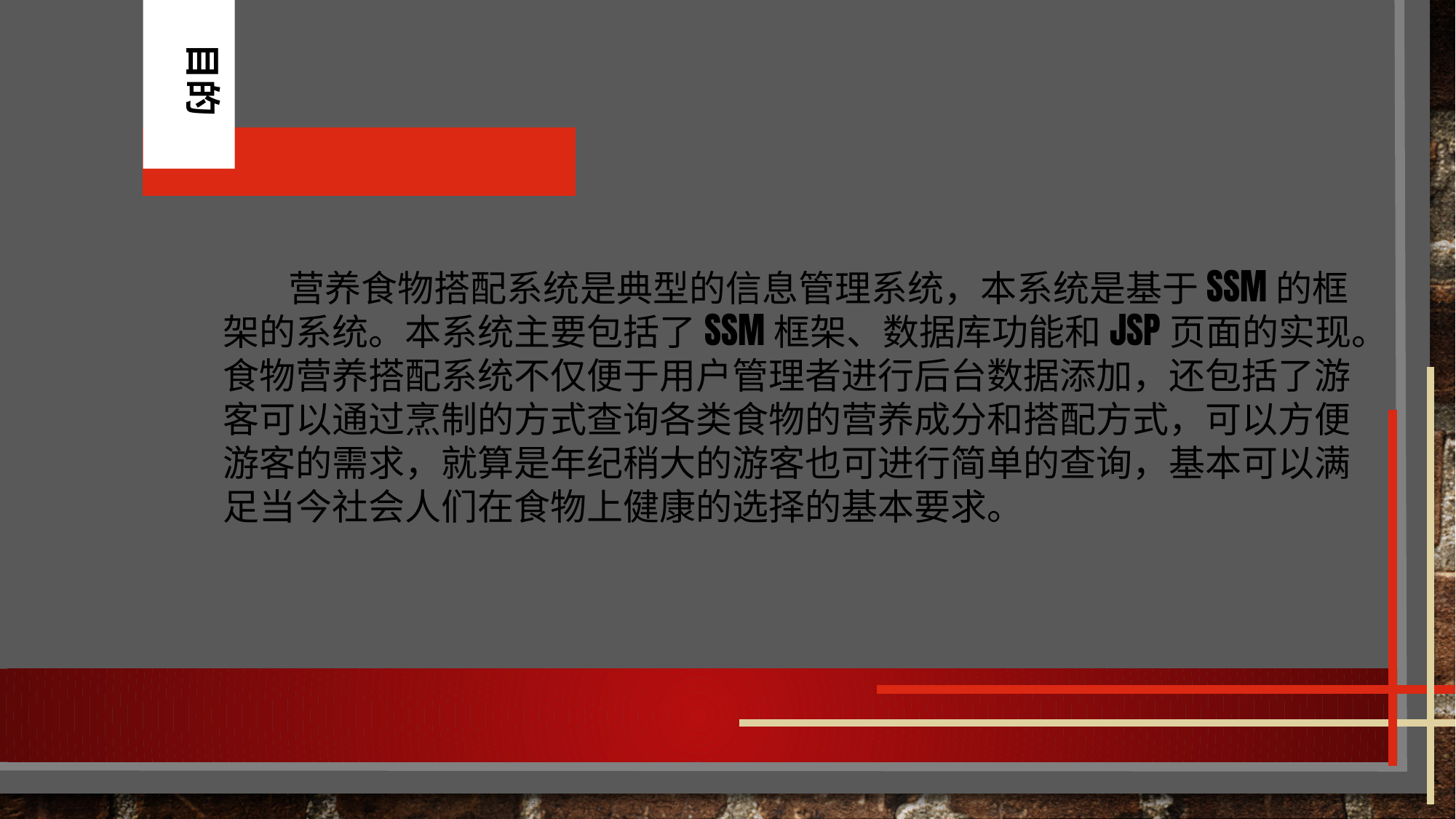

目的

       营养食物搭配系统是典型的信息管理系统，本系统是基于SSM的框架的系统。本系统主要包括了SSM框架、数据库功能和JSP页面的实现。食物营养搭配系统不仅便于用户管理者进行后台数据添加，还包括了游客可以通过烹制的方式查询各类食物的营养成分和搭配方式，可以方便游客的需求，就算是年纪稍大的游客也可进行简单的查询，基本可以满足当今社会人们在食物上健康的选择的基本要求。